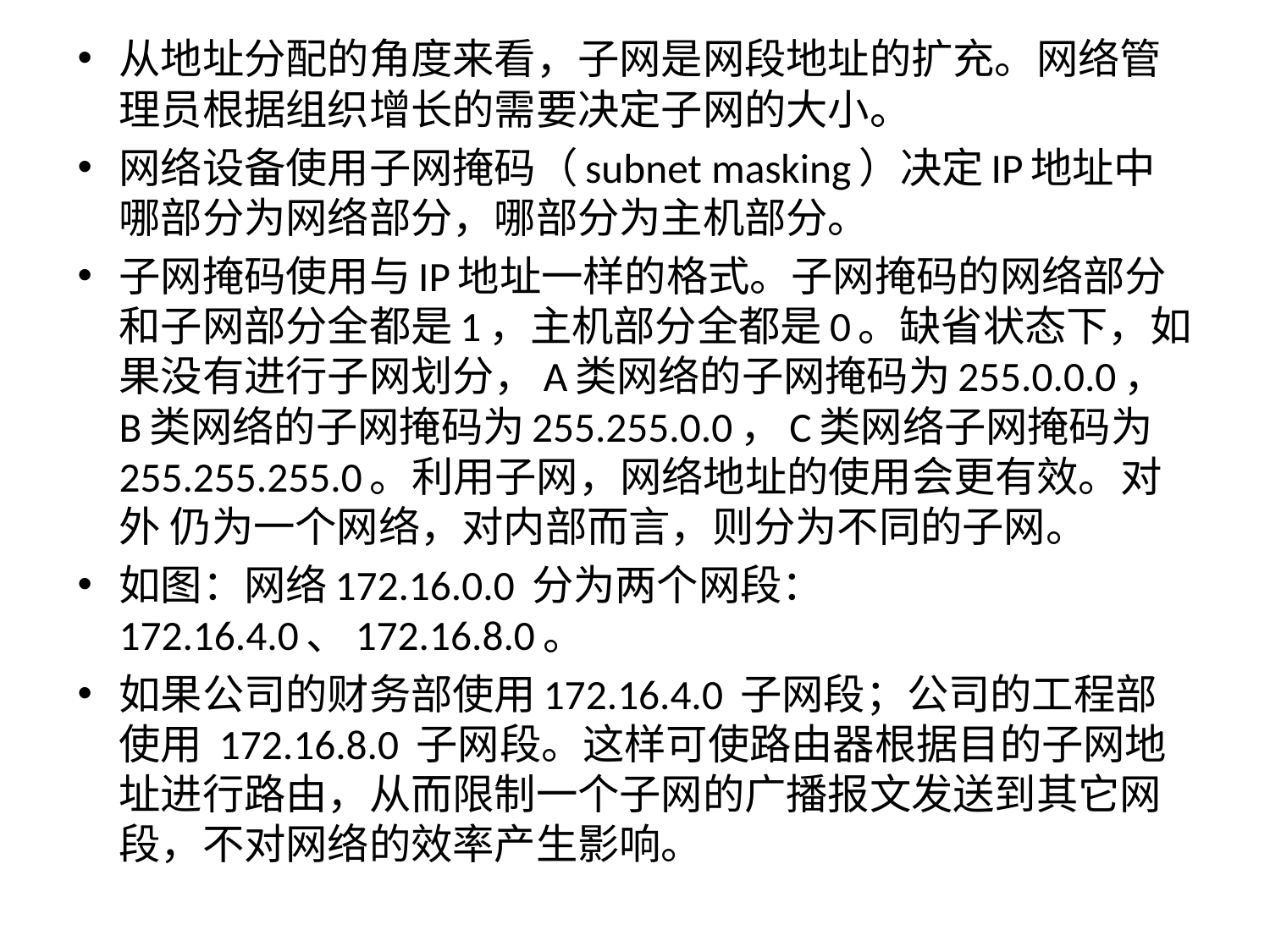

从地址分配的角度来看，子网是网段地址的扩充。网络管理员根据组织增长的需要决定子网的大小。
网络设备使用子网掩码（subnet masking）决定IP地址中哪部分为网络部分，哪部分为主机部分。
子网掩码使用与IP地址一样的格式。子网掩码的网络部分和子网部分全都是1，主机部分全都是0。缺省状态下，如果没有进行子网划分，A类网络的子网掩码为255.0.0.0，B类网络的子网掩码为255.255.0.0，C类网络子网掩码为255.255.255.0。利用子网，网络地址的使用会更有效。对外 仍为一个网络，对内部而言，则分为不同的子网。
如图：网络172.16.0.0 分为两个网段：172.16.4.0、172.16.8.0。
如果公司的财务部使用172.16.4.0 子网段；公司的工程部使用 172.16.8.0 子网段。这样可使路由器根据目的子网地址进行路由，从而限制一个子网的广播报文发送到其它网段，不对网络的效率产生影响。